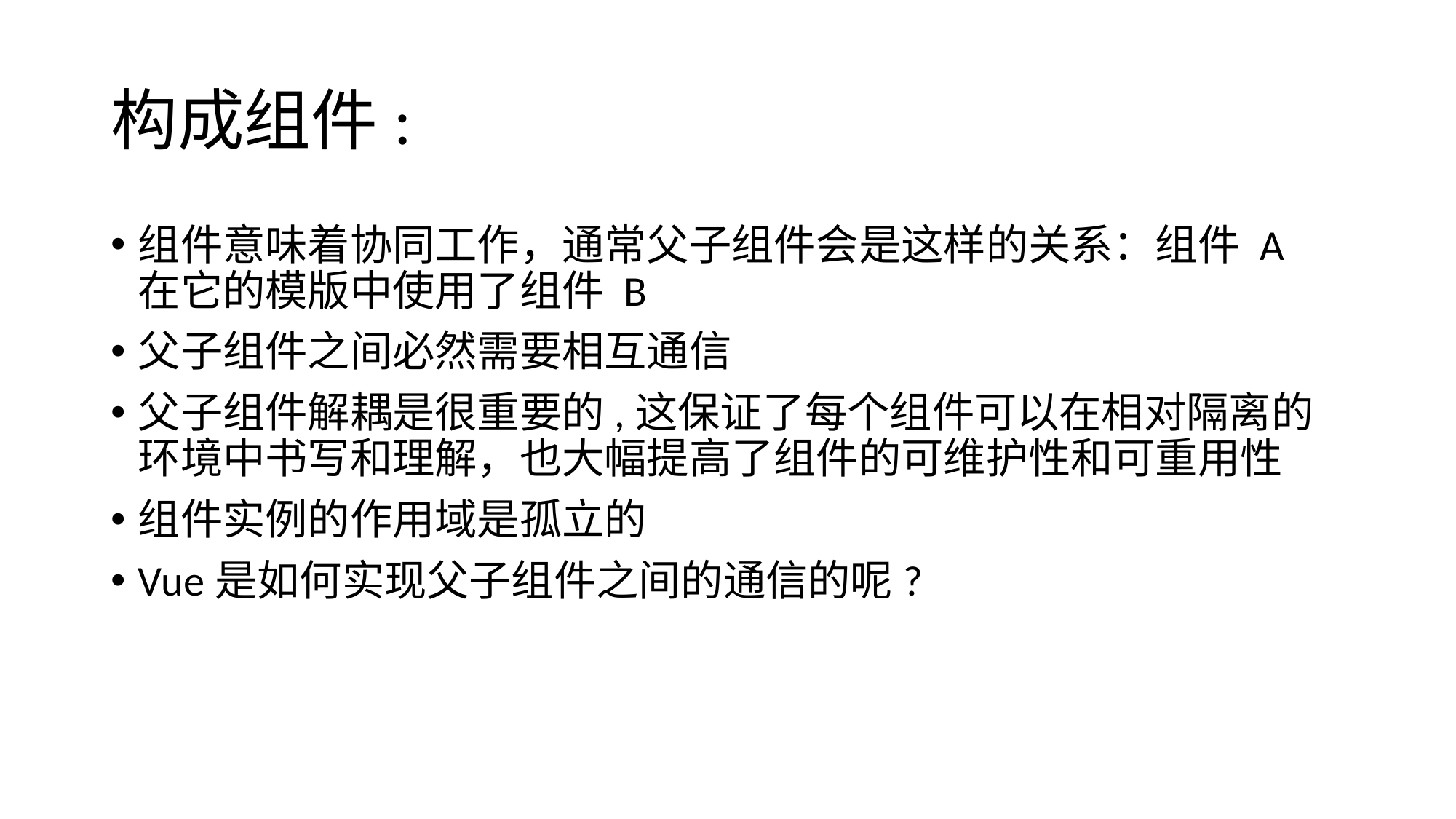

# 构成组件:
组件意味着协同工作，通常父子组件会是这样的关系：组件 A 在它的模版中使用了组件 B
父子组件之间必然需要相互通信
父子组件解耦是很重要的,这保证了每个组件可以在相对隔离的环境中书写和理解，也大幅提高了组件的可维护性和可重用性
组件实例的作用域是孤立的
Vue是如何实现父子组件之间的通信的呢?